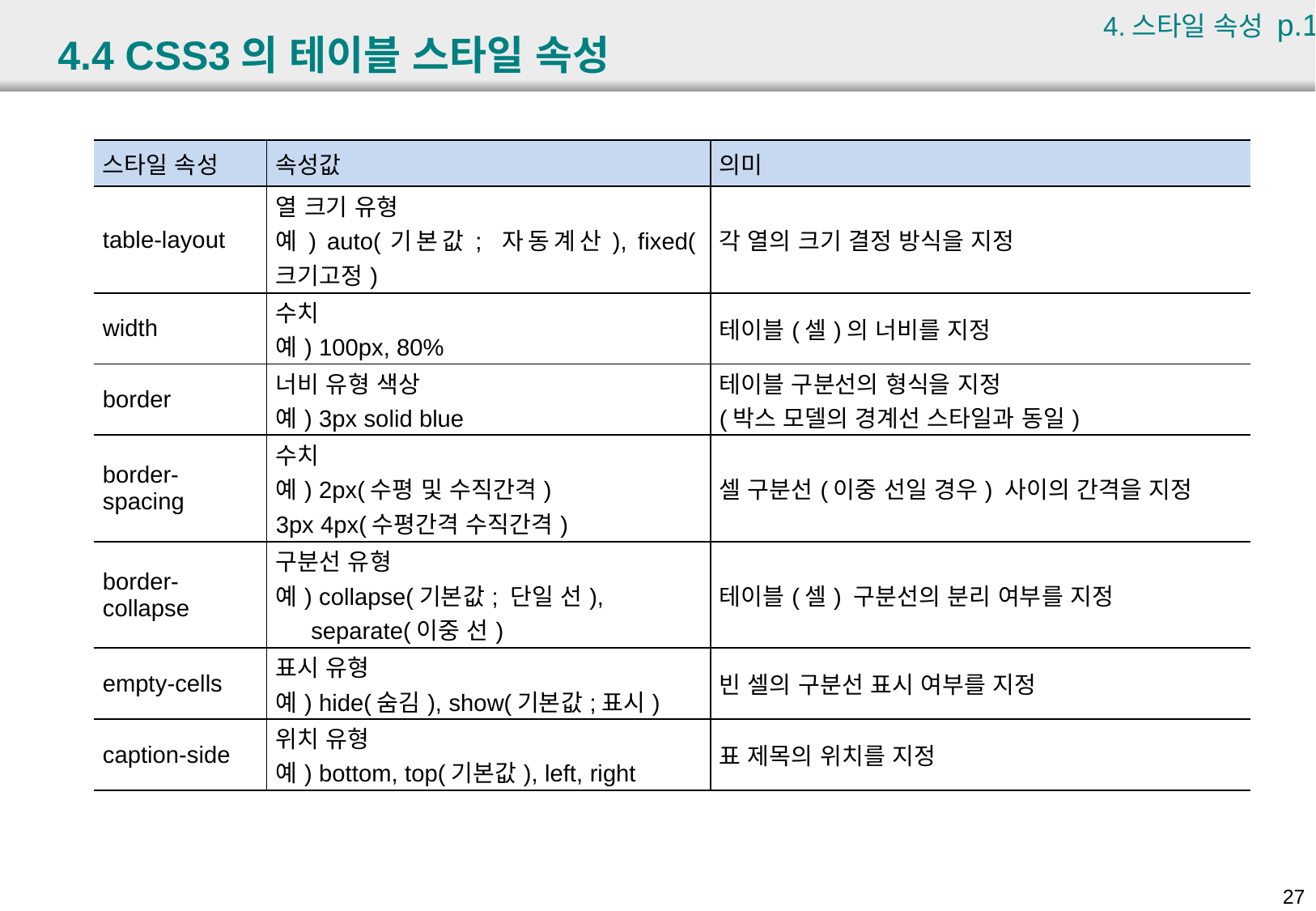

4.스타일 속성 p.111
# 4.4 CSS3의 테이블 스타일 속성
| 스타일 속성 | 속성값 | 의미 |
| --- | --- | --- |
| table-layout | 열 크기 유형 예) auto(기본값; 자동계산), fixed(크기고정) | 각 열의 크기 결정 방식을 지정 |
| width | 수치 예) 100px, 80% | 테이블(셀)의 너비를 지정 |
| border | 너비 유형 색상 예) 3px solid blue | 테이블 구분선의 형식을 지정 (박스 모델의 경계선 스타일과 동일) |
| border-spacing | 수치 예) 2px(수평 및 수직간격) 3px 4px(수평간격 수직간격) | 셀 구분선(이중 선일 경우) 사이의 간격을 지정 |
| border-collapse | 구분선 유형 예) collapse(기본값; 단일 선), separate(이중 선) | 테이블(셀) 구분선의 분리 여부를 지정 |
| empty-cells | 표시 유형 예) hide(숨김), show(기본값;표시) | 빈 셀의 구분선 표시 여부를 지정 |
| caption-side | 위치 유형 예) bottom, top(기본값), left, right | 표 제목의 위치를 지정 |